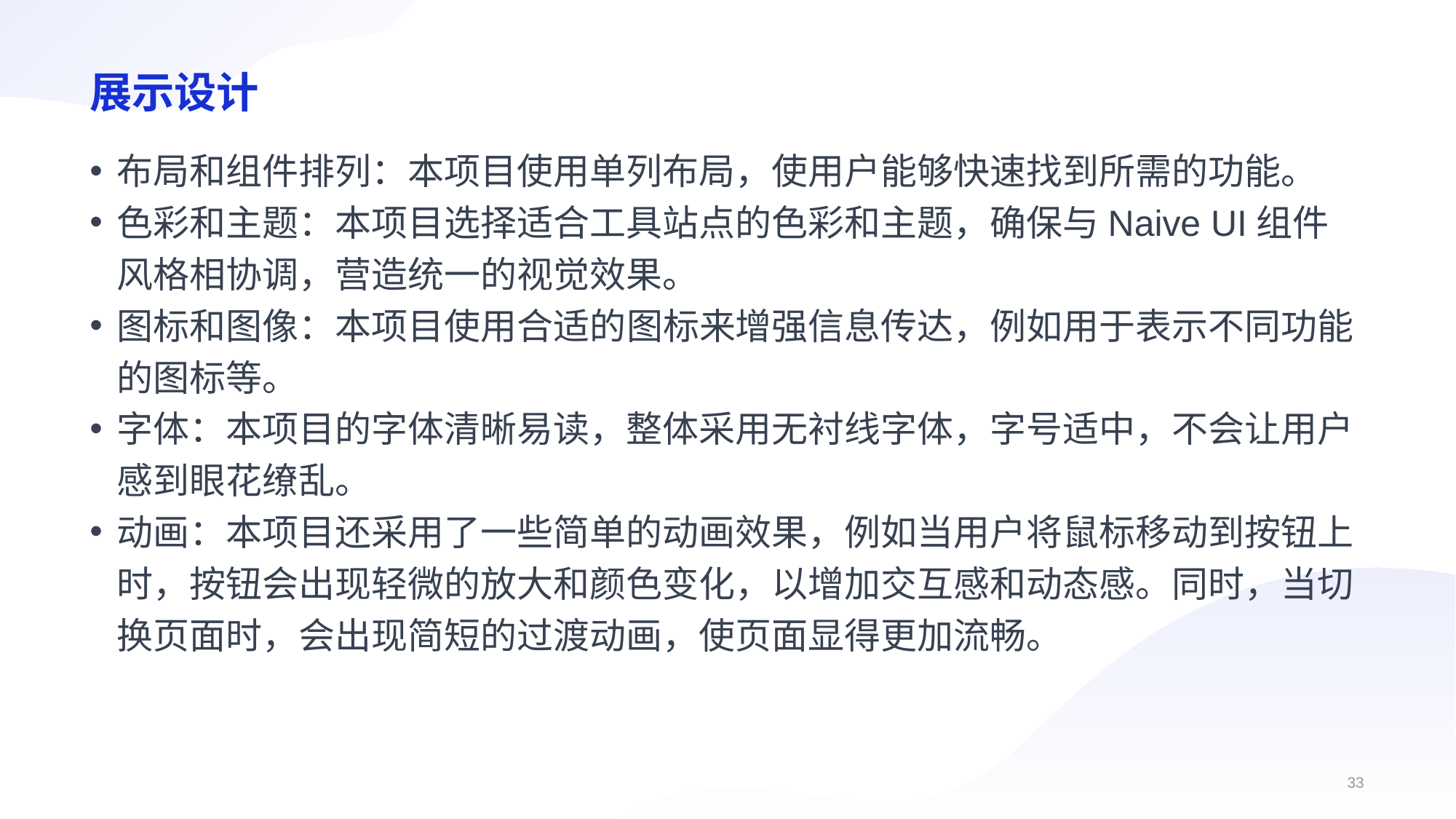

# 展示设计
布局和组件排列：本项目使用单列布局，使用户能够快速找到所需的功能。
色彩和主题：本项目选择适合工具站点的色彩和主题，确保与Naive UI组件风格相协调，营造统一的视觉效果。
图标和图像：本项目使用合适的图标来增强信息传达，例如用于表示不同功能的图标等。
字体：本项目的字体清晰易读，整体采用无衬线字体，字号适中，不会让用户感到眼花缭乱。
动画：本项目还采用了一些简单的动画效果，例如当用户将鼠标移动到按钮上时，按钮会出现轻微的放大和颜色变化，以增加交互感和动态感。同时，当切换页面时，会出现简短的过渡动画，使页面显得更加流畅。

33